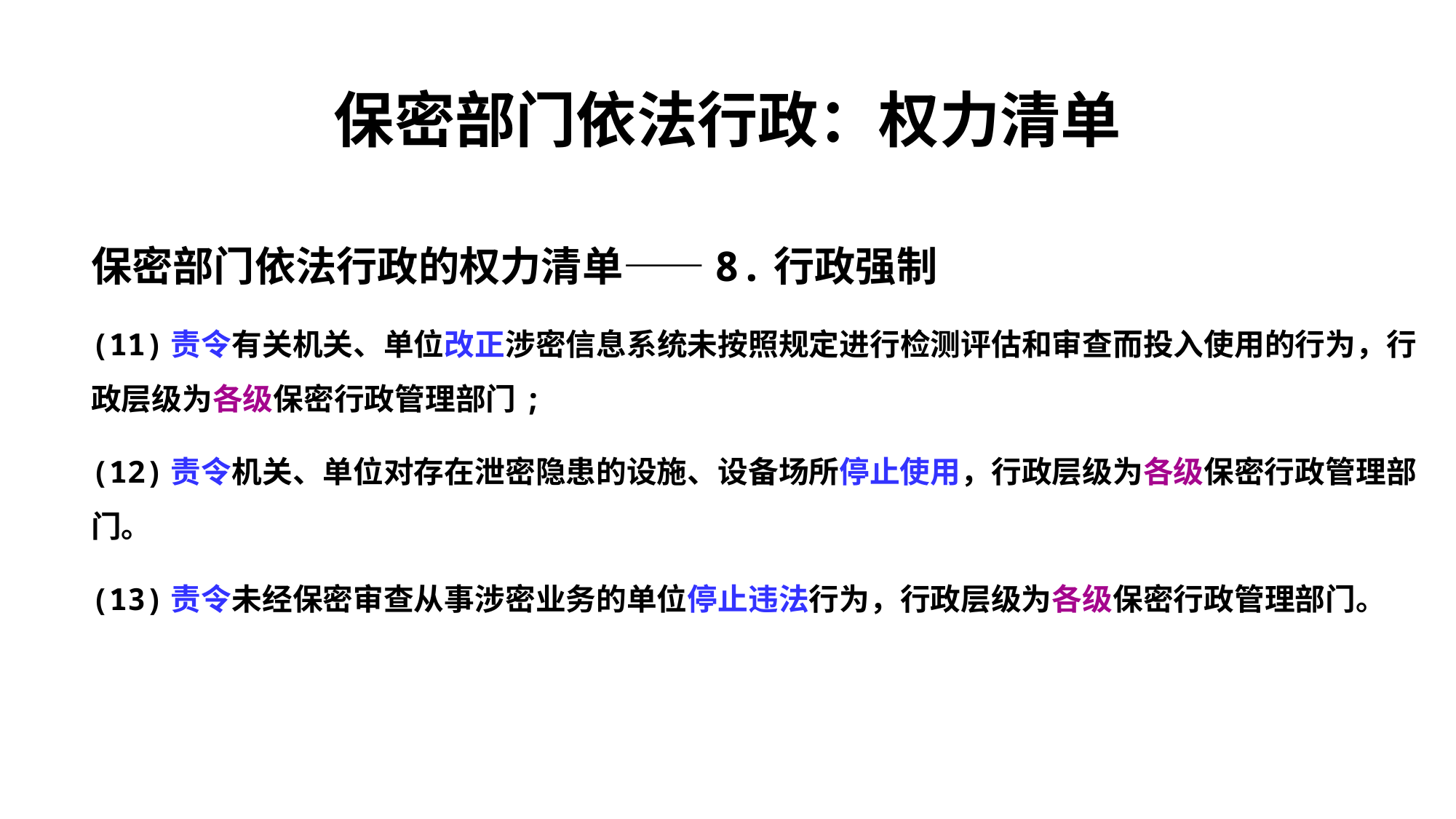

# 保密部门依法行政：权力清单
保密部门依法行政的权力清单——8.行政强制
(11)责令有关机关、单位改正涉密信息系统未按照规定进行检测评估和审查而投入使用的行为，行政层级为各级保密行政管理部门;
(12)责令机关、单位对存在泄密隐患的设施、设备场所停止使用，行政层级为各级保密行政管理部门。
(13)责令未经保密审查从事涉密业务的单位停止违法行为，行政层级为各级保密行政管理部门。